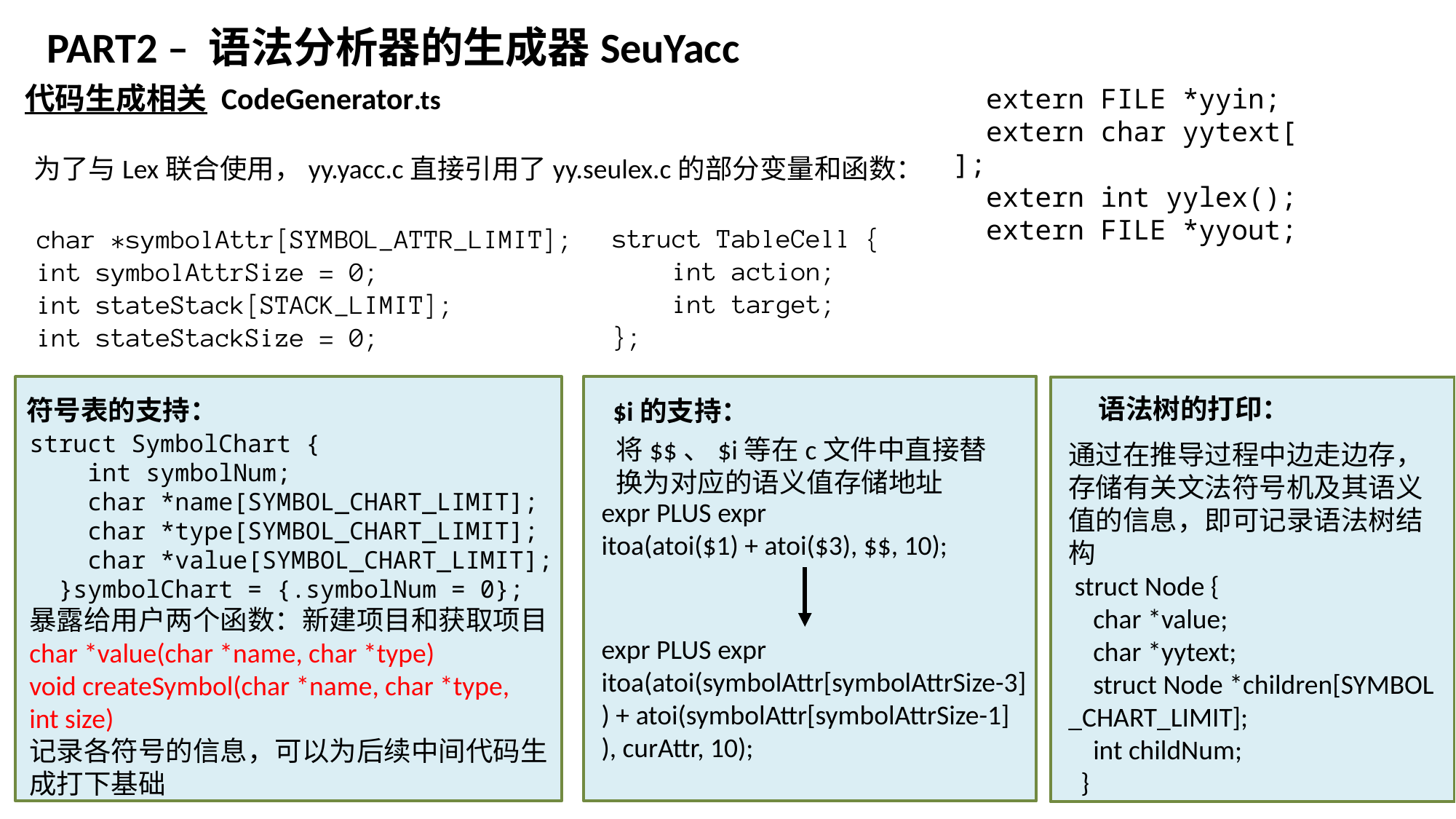

PART2 – 语法分析器的生成器SeuYacc
代码生成相关 CodeGenerator.ts
  extern FILE *yyin;
  extern char yytext[];
  extern int yylex();
  extern FILE *yyout;
为了与Lex联合使用，yy.yacc.c直接引用了yy.seulex.c的部分变量和函数：
struct TableCell {
    int action;
    int target;
};
 char *symbolAttr[SYMBOL_ATTR_LIMIT];
 int symbolAttrSize = 0;
 int stateStack[STACK_LIMIT];
 int stateStackSize = 0;

语法树的打印：
通过在推导过程中边走边存，存储有关文法符号机及其语义值的信息，即可记录语法树结构
 struct Node {
    char *value;
    char *yytext;
    struct Node *children[SYMBOL_CHART_LIMIT];
    int childNum;
  }
符号表的支持：
$i的支持：
struct SymbolChart {
    int symbolNum;
    char *name[SYMBOL_CHART_LIMIT];
    char *type[SYMBOL_CHART_LIMIT];
    char *value[SYMBOL_CHART_LIMIT];
  }symbolChart = {.symbolNum = 0};
暴露给用户两个函数：新建项目和获取项目
char *value(char *name, char *type)
void createSymbol(char *name, char *type,
int size)
记录各符号的信息，可以为后续中间代码生成打下基础
将$$、$i等在c文件中直接替换为对应的语义值存储地址
expr PLUS expr
itoa(atoi($1) + atoi($3), $$, 10);
expr PLUS expr
itoa(atoi(symbolAttr[symbolAttrSize-3]
) + atoi(symbolAttr[symbolAttrSize-1]
), curAttr, 10);